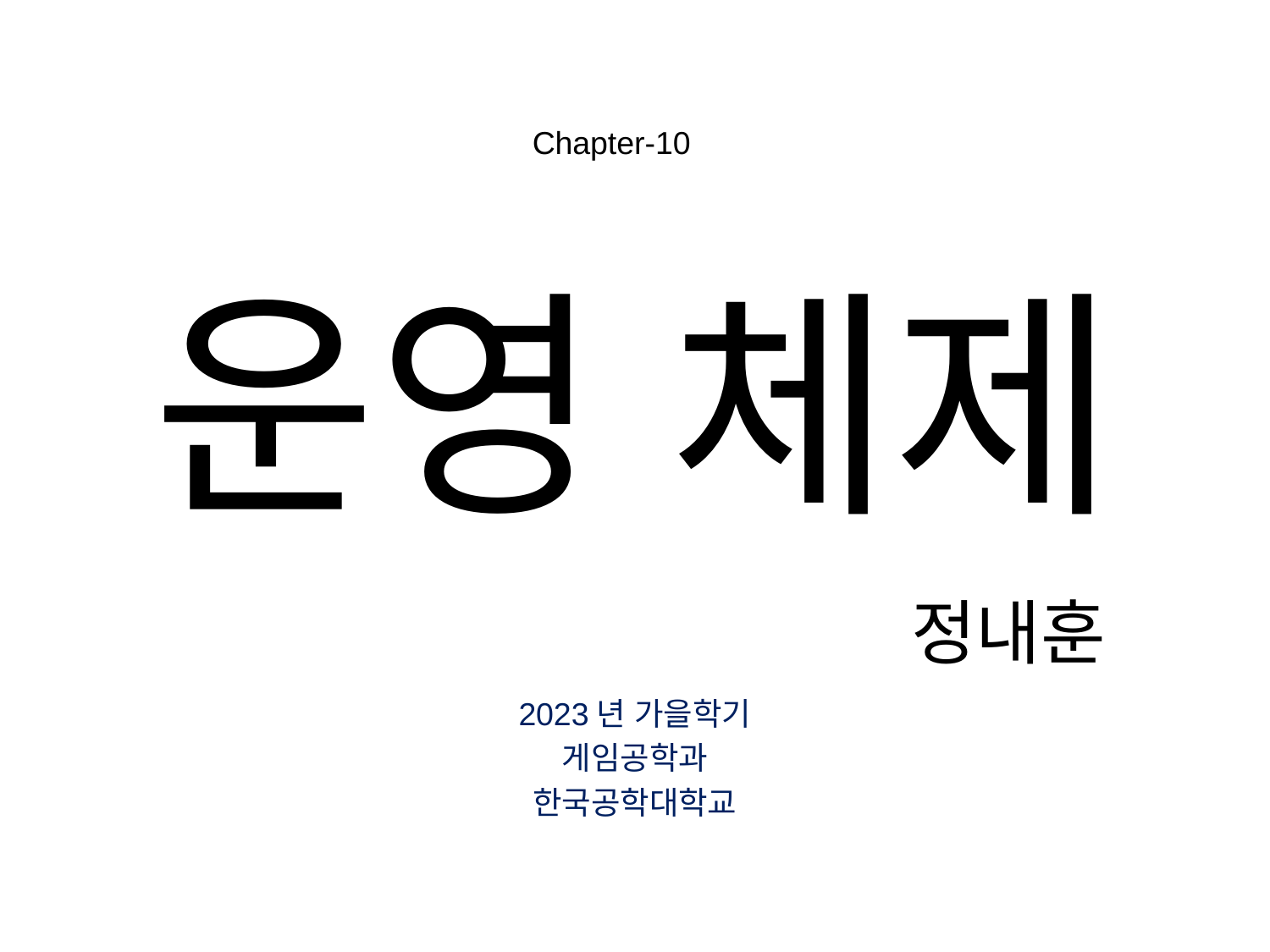

Chapter-10
# 운영 체제
정내훈
2023년 가을학기
게임공학과
한국공학대학교